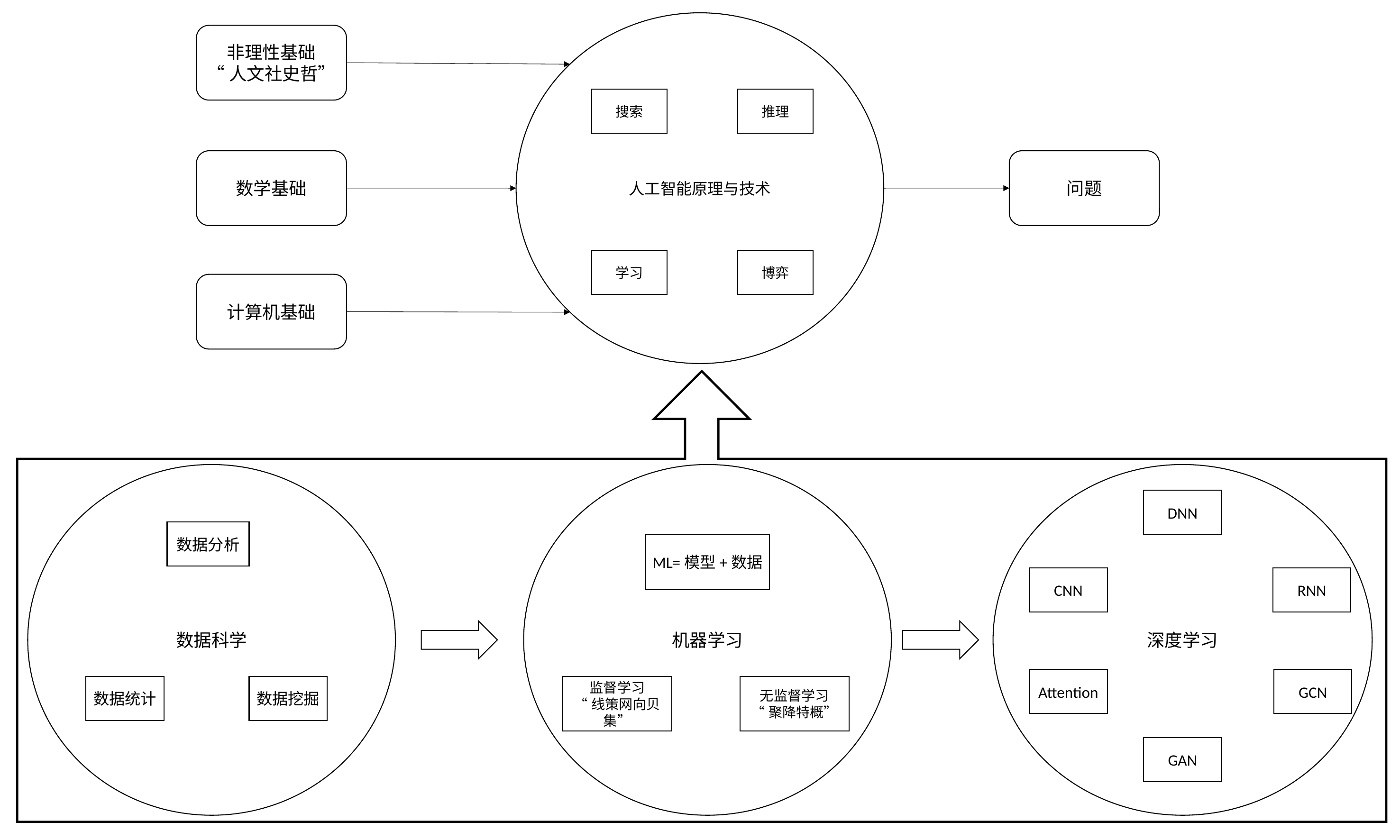

人工智能原理与技术
搜索
推理
学习
博弈
非理性基础
“人文社史哲”
数学基础
问题
计算机基础

数据科学
数据分析
数据统计
数据挖掘
深度学习
DNN
CNN
RNN
Attention
GCN
GAN
机器学习
ML=模型+数据
监督学习
“线策网向贝集”
无监督学习
“聚降特概”